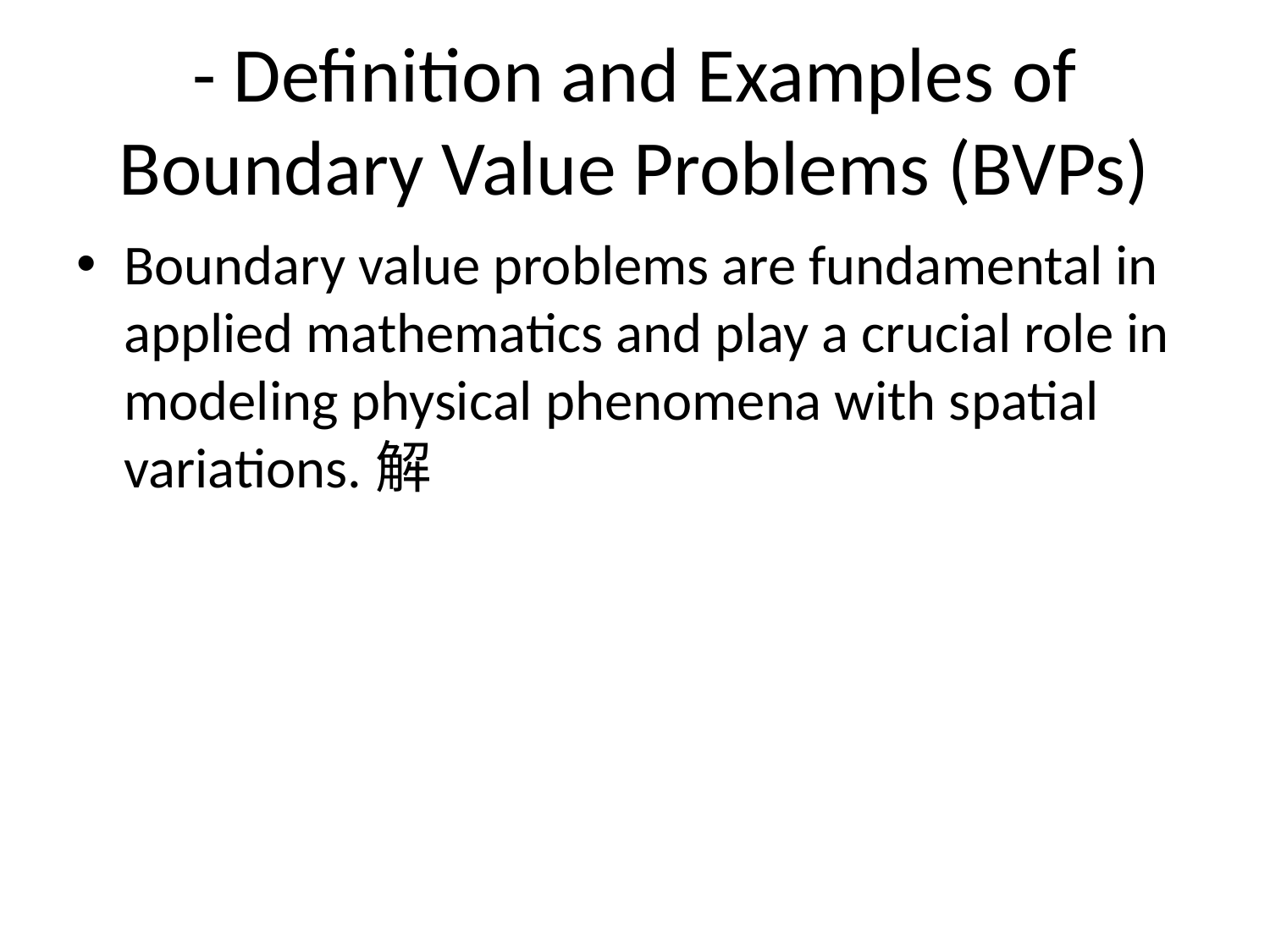

# - Definition and Examples of Boundary Value Problems (BVPs)
Boundary value problems are fundamental in applied mathematics and play a crucial role in modeling physical phenomena with spatial variations.解